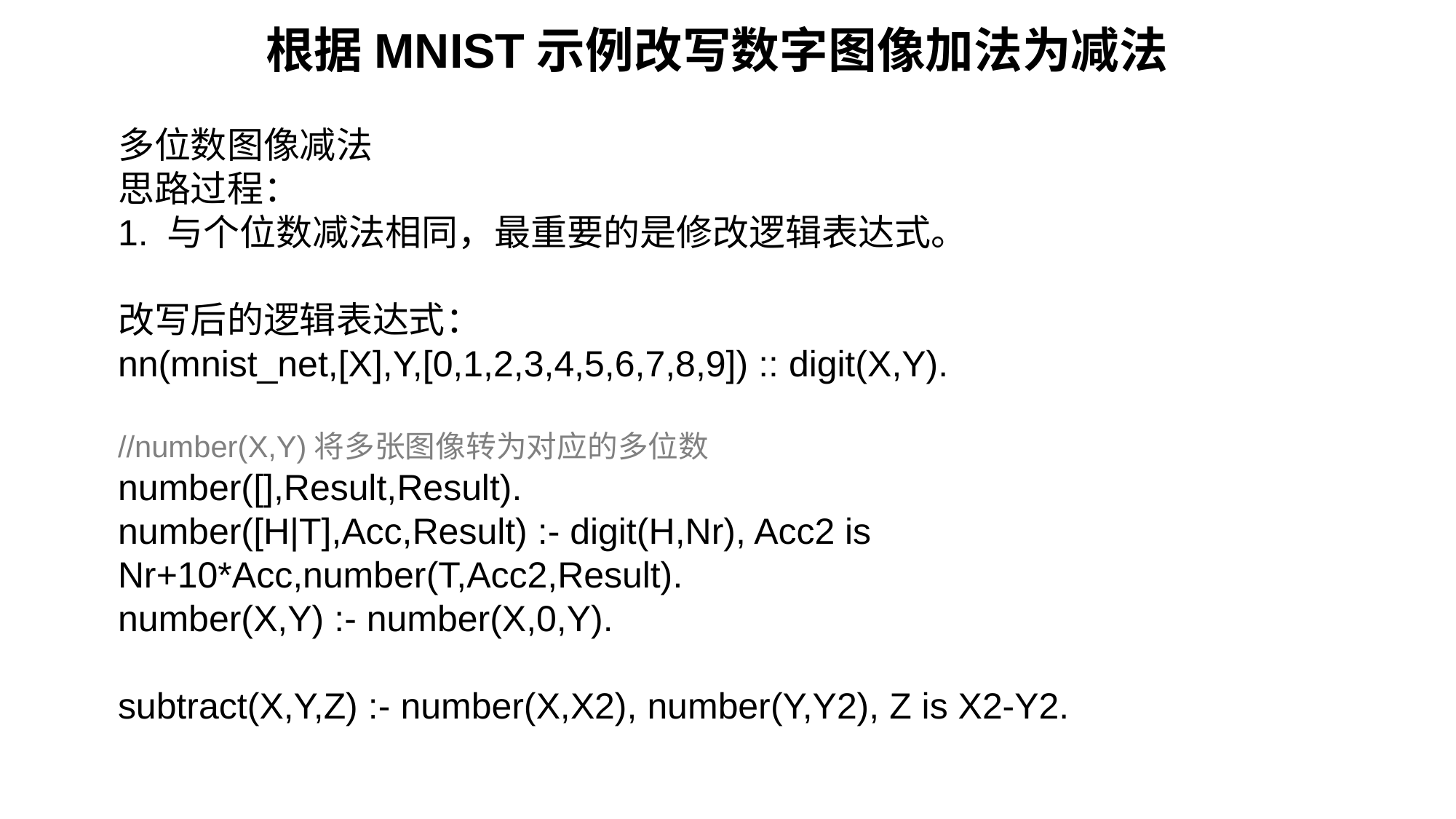

根据MNIST示例改写数字图像加法为减法

多位数图像减法
思路过程：
1. 与个位数减法相同，最重要的是修改逻辑表达式。

改写后的逻辑表达式：
nn(mnist_net,[X],Y,[0,1,2,3,4,5,6,7,8,9]) :: digit(X,Y).

//number(X,Y)将多张图像转为对应的多位数
number([],Result,Result).
number([H|T],Acc,Result) :- digit(H,Nr), Acc2 is Nr+10*Acc,number(T,Acc2,Result).
number(X,Y) :- number(X,0,Y).

subtract(X,Y,Z) :- number(X,X2), number(Y,Y2), Z is X2-Y2.